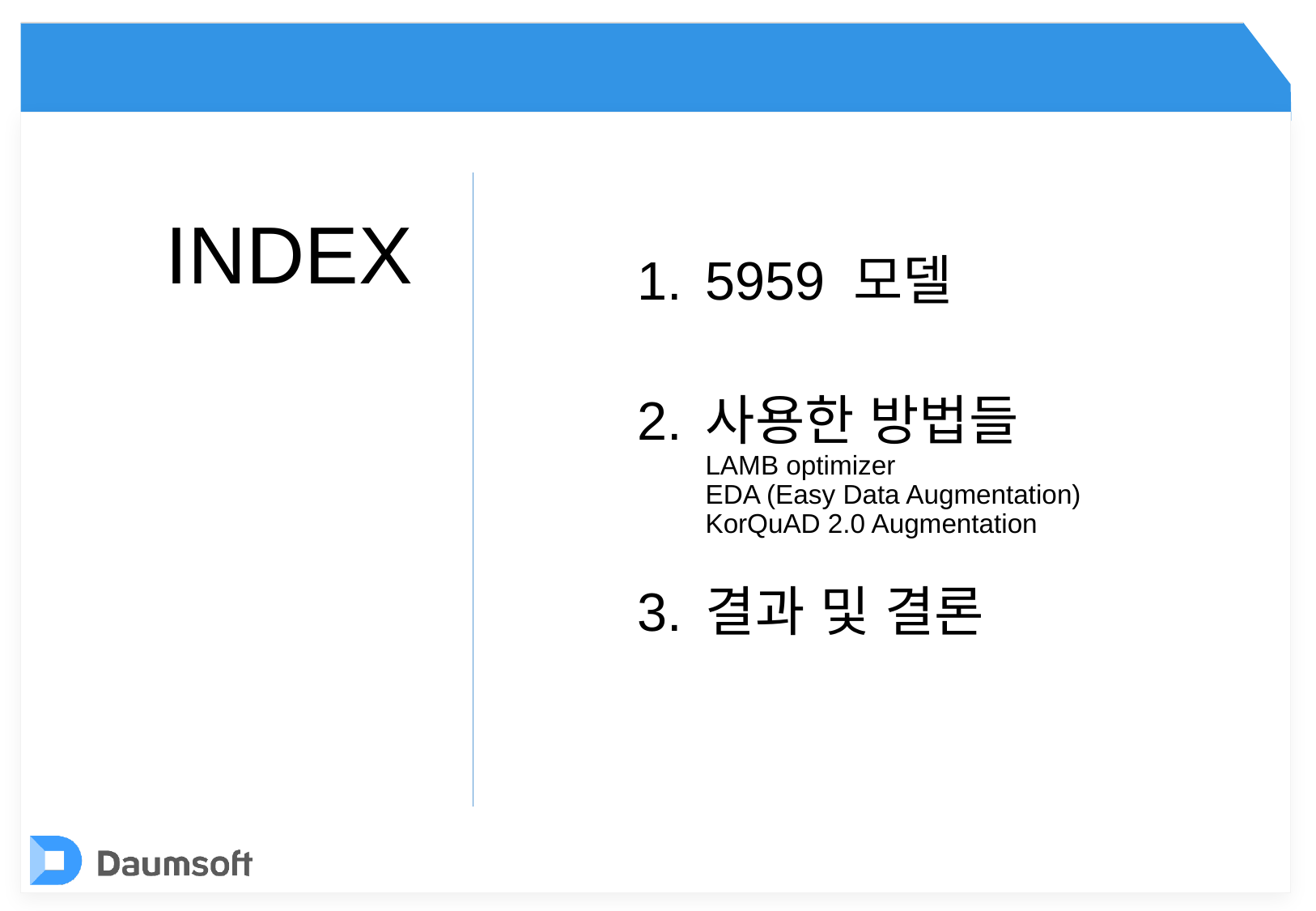

# INDEX
5959 모델
사용한 방법들
LAMB optimizer
EDA (Easy Data Augmentation)
KorQuAD 2.0 Augmentation
결과 및 결론